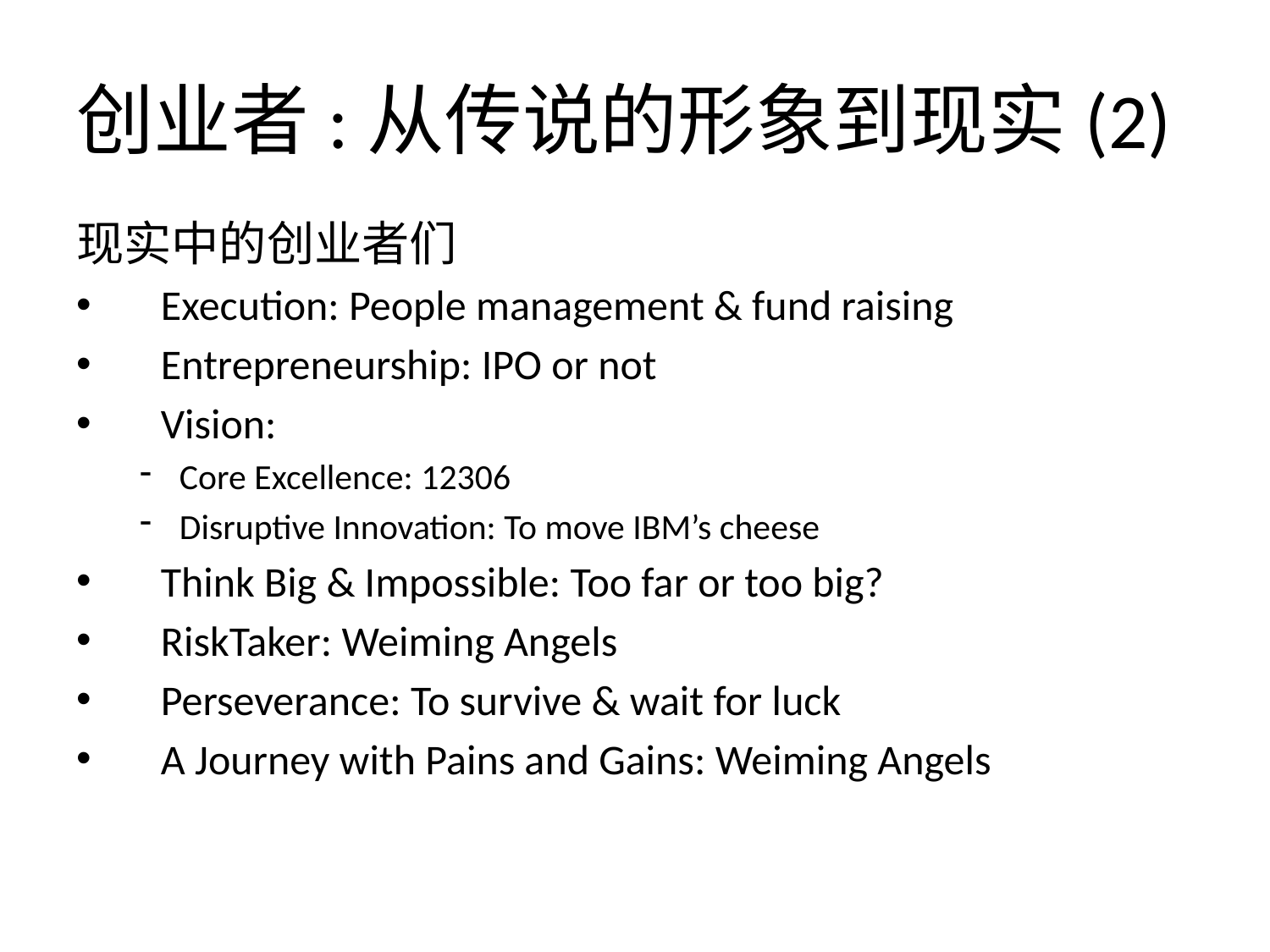

创业者:从传说的形象到现实(2)
现实中的创业者们
Execution: People management & fund raising
Entrepreneurship: IPO or not
Vision:
Core Excellence: 12306
Disruptive Innovation: To move IBM’s cheese
Think Big & Impossible: Too far or too big?
RiskTaker: Weiming Angels
Perseverance: To survive & wait for luck
A Journey with Pains and Gains: Weiming Angels